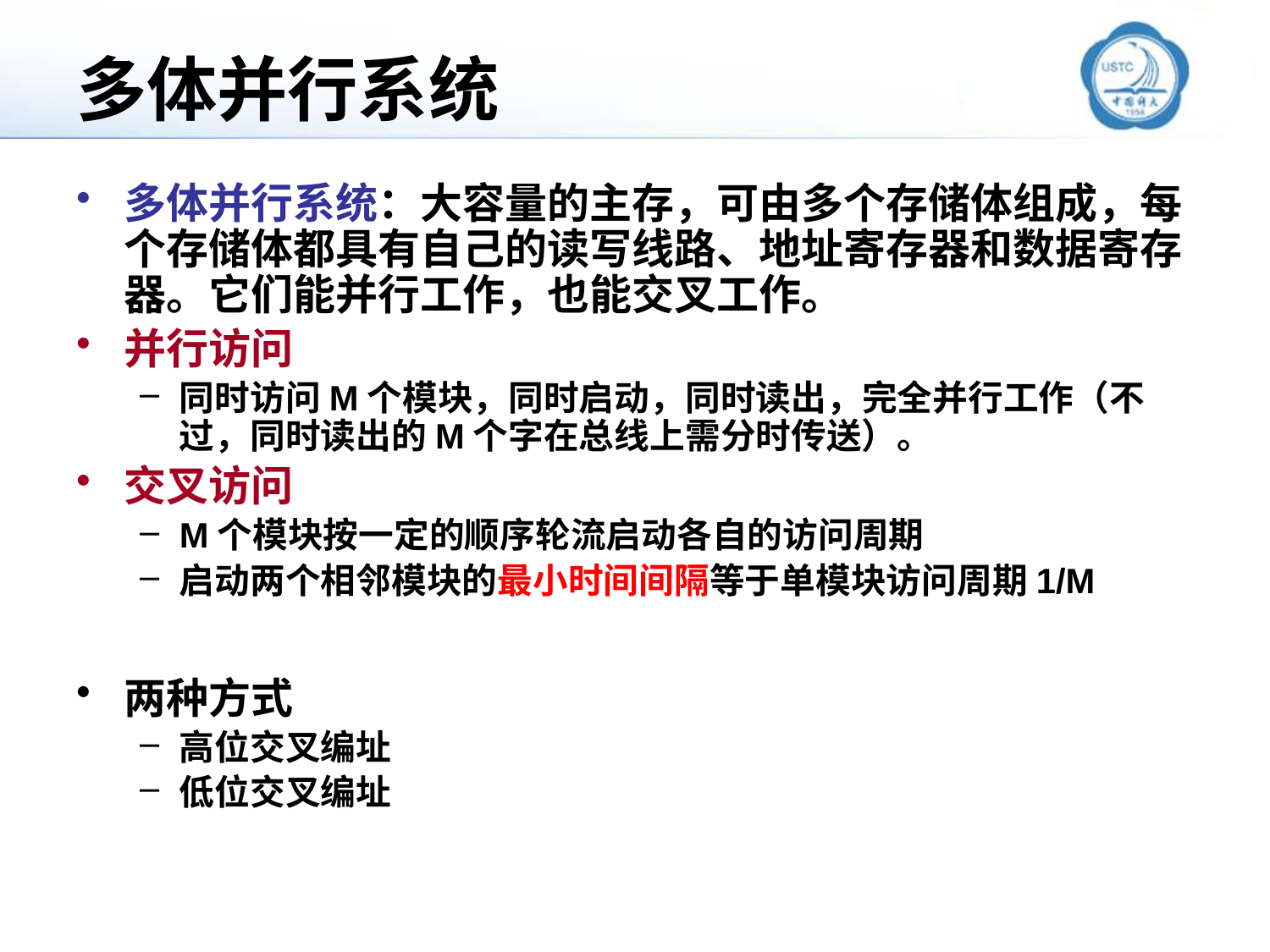

# 多体并行系统
多体并行系统：大容量的主存，可由多个存储体组成，每个存储体都具有自己的读写线路、地址寄存器和数据寄存器。它们能并行工作，也能交叉工作。
并行访问
同时访问M个模块，同时启动，同时读出，完全并行工作（不过，同时读出的M个字在总线上需分时传送）。
交叉访问
M个模块按一定的顺序轮流启动各自的访问周期
启动两个相邻模块的最小时间间隔等于单模块访问周期1/M

两种方式
高位交叉编址
低位交叉编址